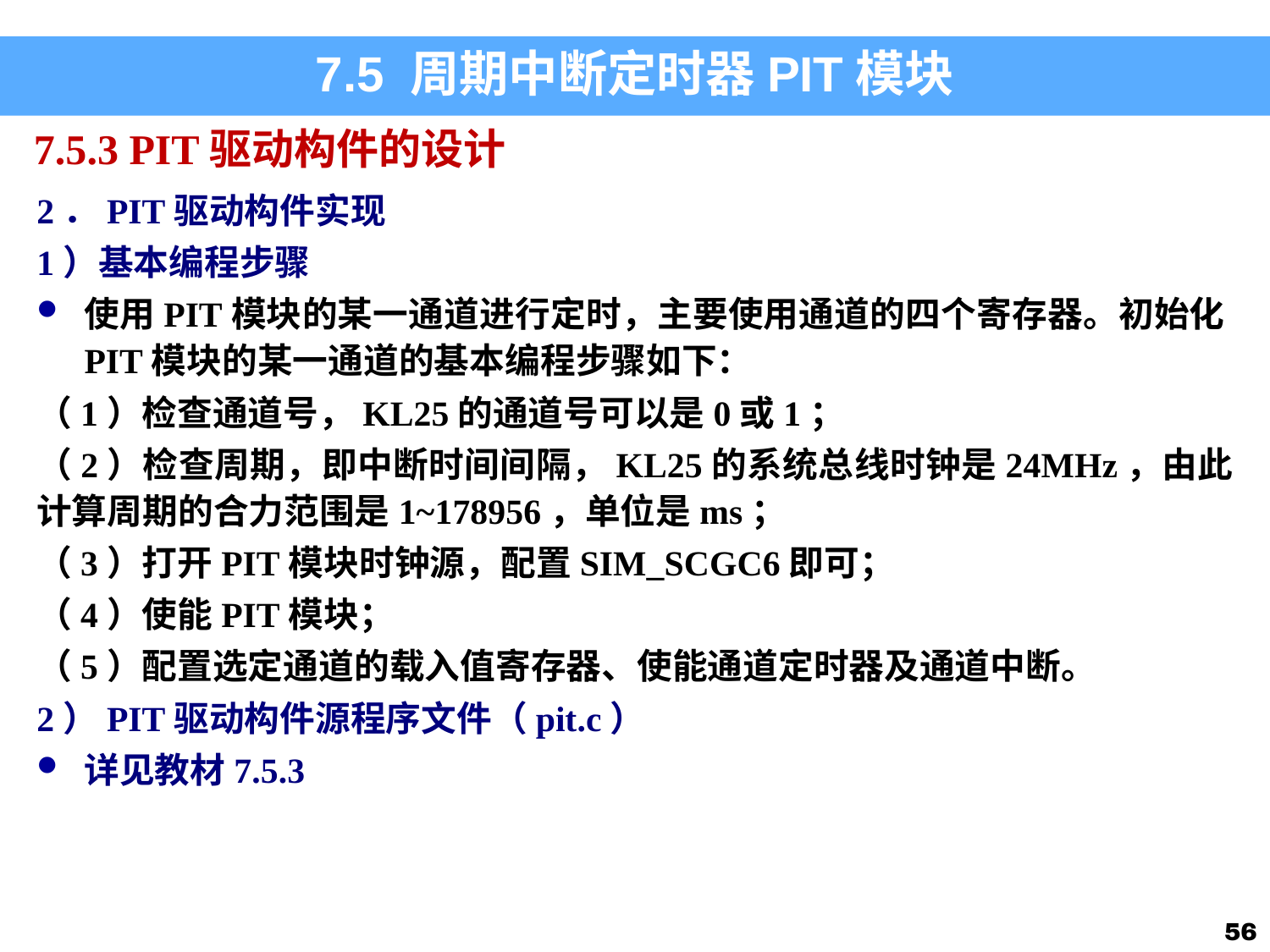

7.5 周期中断定时器PIT模块
7.5.3 PIT驱动构件的设计
2．PIT驱动构件实现
1）基本编程步骤
使用PIT模块的某一通道进行定时，主要使用通道的四个寄存器。初始化PIT模块的某一通道的基本编程步骤如下：
（1）检查通道号，KL25的通道号可以是0或1；
（2）检查周期，即中断时间间隔，KL25的系统总线时钟是24MHz，由此计算周期的合力范围是1~178956，单位是ms；
（3）打开PIT模块时钟源，配置SIM_SCGC6即可；
（4）使能PIT模块；
（5）配置选定通道的载入值寄存器、使能通道定时器及通道中断。
2）PIT驱动构件源程序文件（pit.c）
详见教材7.5.3
56